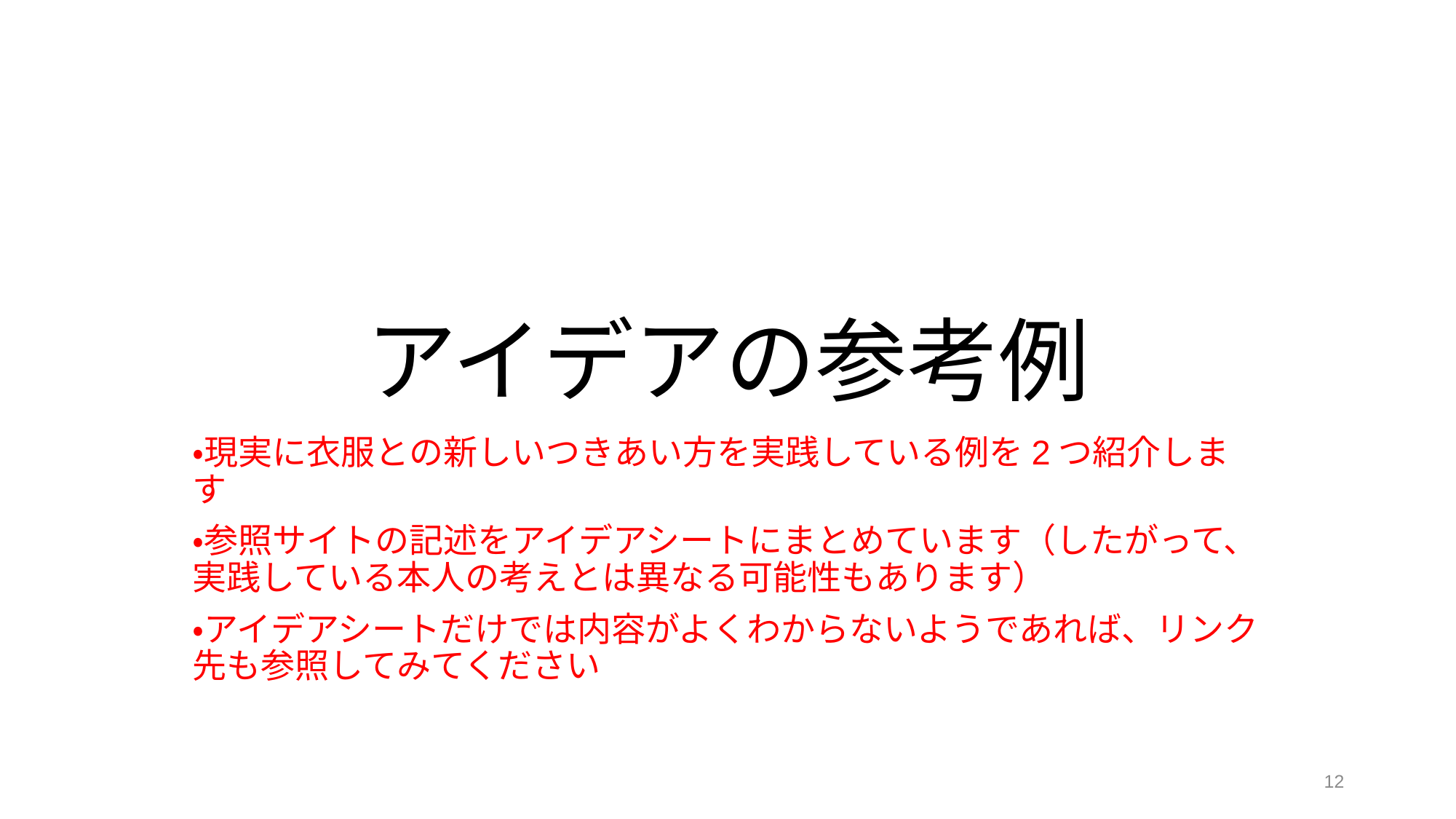

# アイデアの参考例
・現実に衣服との新しいつきあい方を実践している例を2つ紹介します
・参照サイトの記述をアイデアシートにまとめています（したがって、実践している本人の考えとは異なる可能性もあります）
・アイデアシートだけでは内容がよくわからないようであれば、リンク先も参照してみてください
12